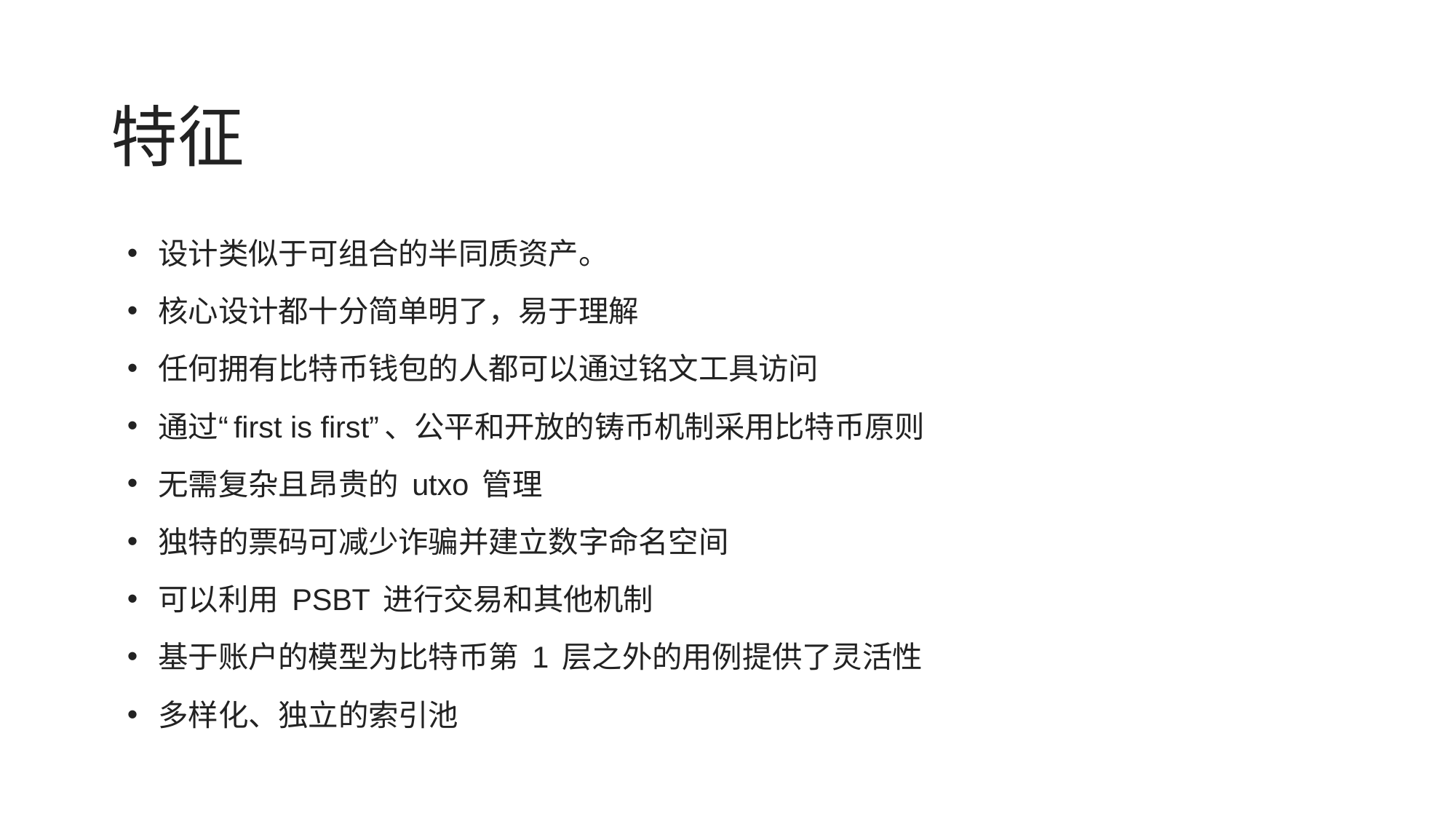

# 特征
设计类似于可组合的半同质资产。
核心设计都十分简单明了，易于理解
任何拥有比特币钱包的人都可以通过铭文工具访问
通过“first is first”、公平和开放的铸币机制采用比特币原则
无需复杂且昂贵的 utxo 管理
独特的票码可减少诈骗并建立数字命名空间
可以利用 PSBT 进行交易和其他机制
基于账户的模型为比特币第 1 层之外的用例提供了灵活性
多样化、独立的索引池